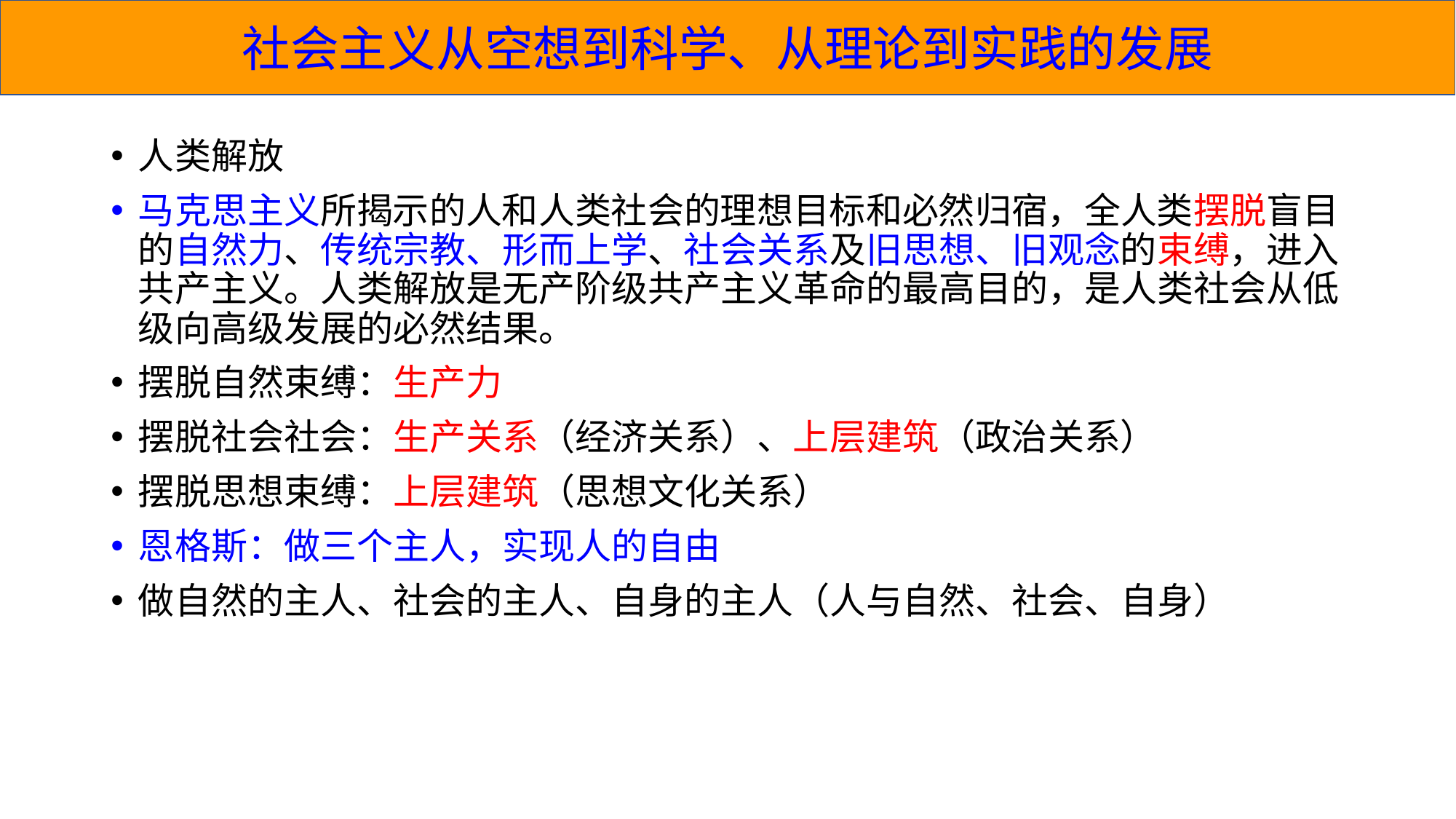

社会主义从空想到科学、从理论到实践的发展
人类解放
马克思主义所揭示的人和人类社会的理想目标和必然归宿，全人类摆脱盲目的自然力、传统宗教、形而上学、社会关系及旧思想、旧观念的束缚，进入共产主义。人类解放是无产阶级共产主义革命的最高目的，是人类社会从低级向高级发展的必然结果。
摆脱自然束缚：生产力
摆脱社会社会：生产关系（经济关系）、上层建筑（政治关系）
摆脱思想束缚：上层建筑（思想文化关系）
恩格斯：做三个主人，实现人的自由
做自然的主人、社会的主人、自身的主人（人与自然、社会、自身）